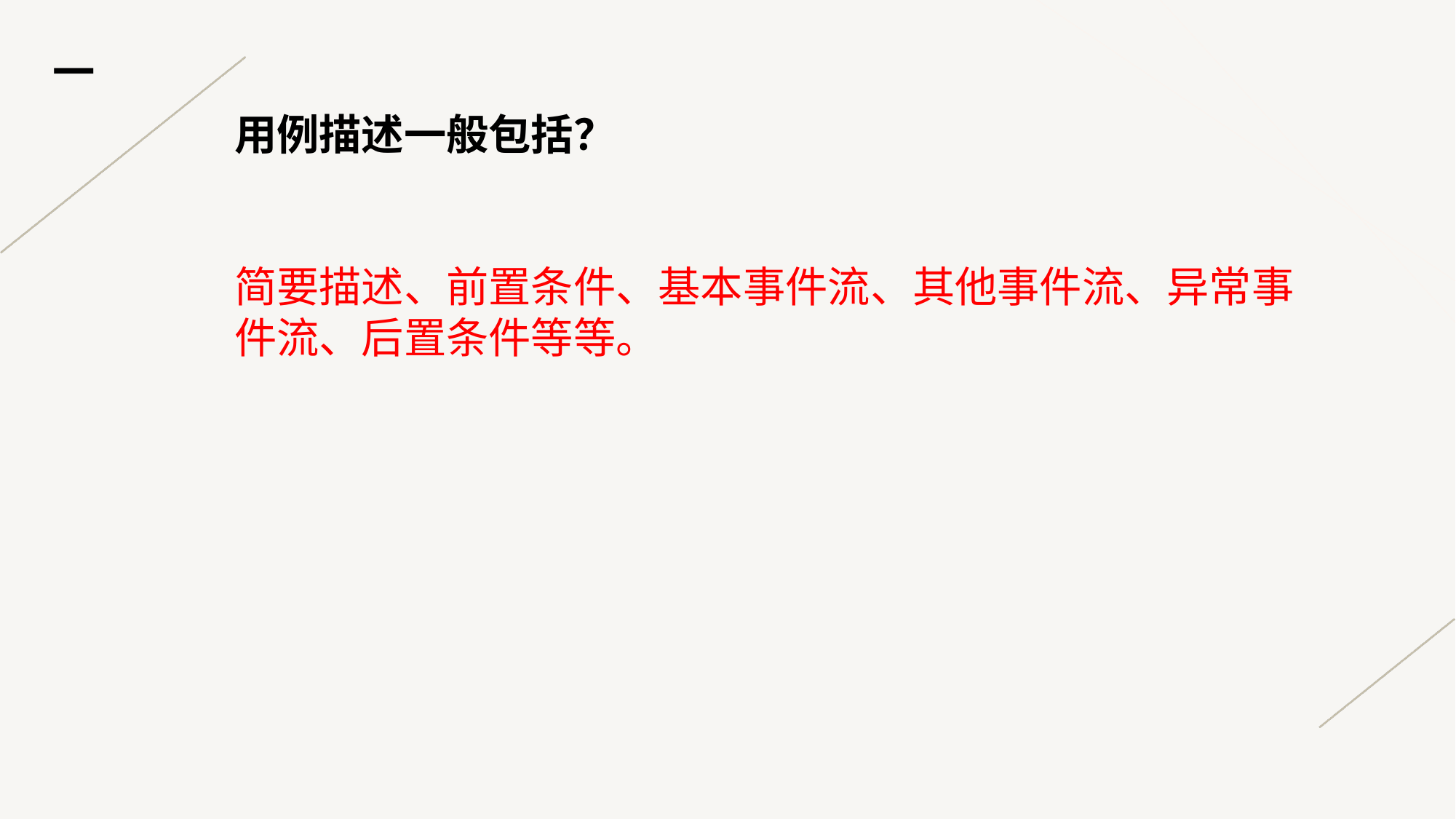

一
用例描述一般包括？
简要描述、前置条件、基本事件流、其他事件流、异常事件流、后置条件等等。
10